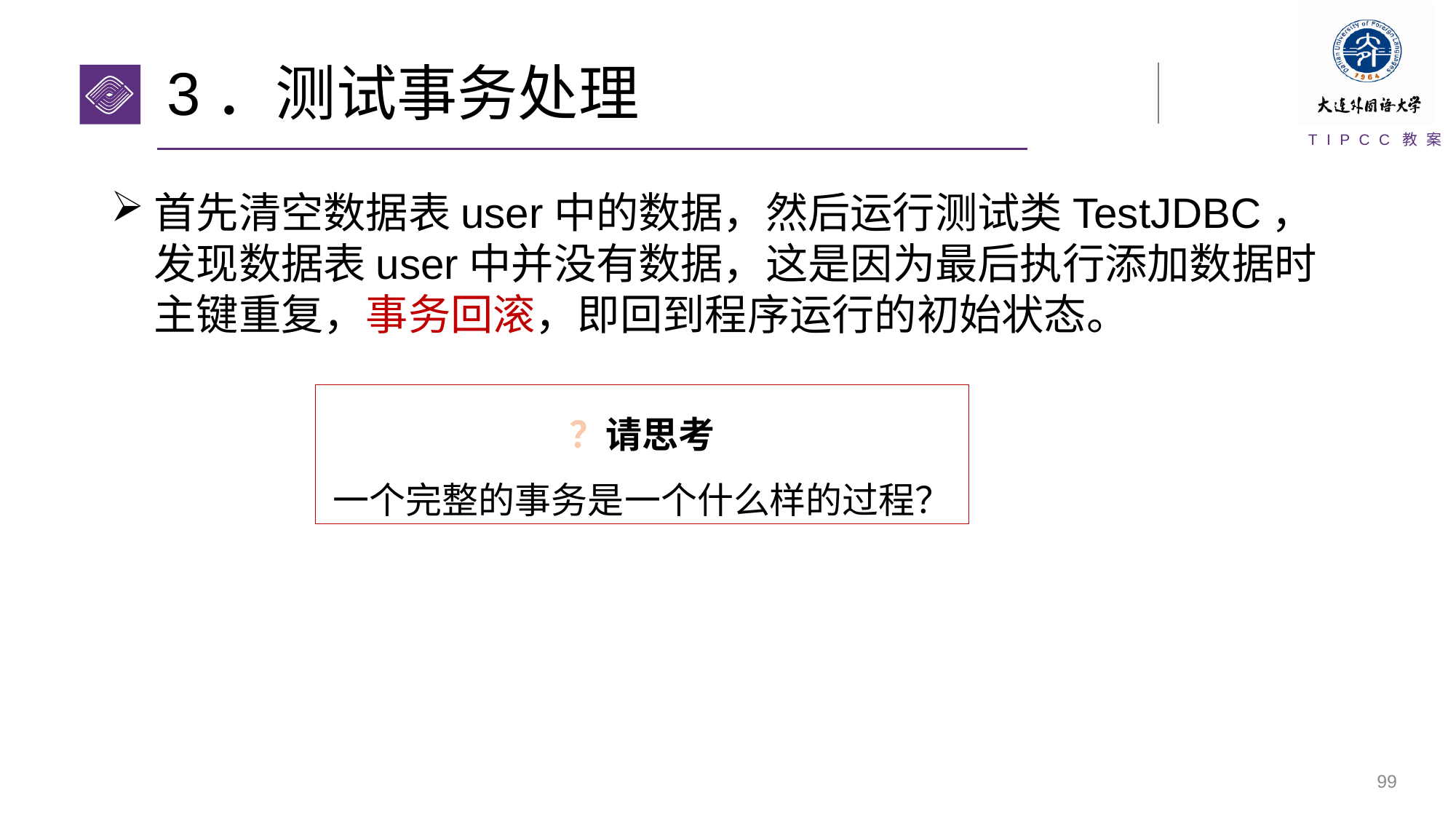

# 3．测试事务处理
首先清空数据表user中的数据，然后运行测试类TestJDBC，发现数据表user中并没有数据，这是因为最后执行添加数据时主键重复，事务回滚，即回到程序运行的初始状态。
？请思考
一个完整的事务是一个什么样的过程？
99